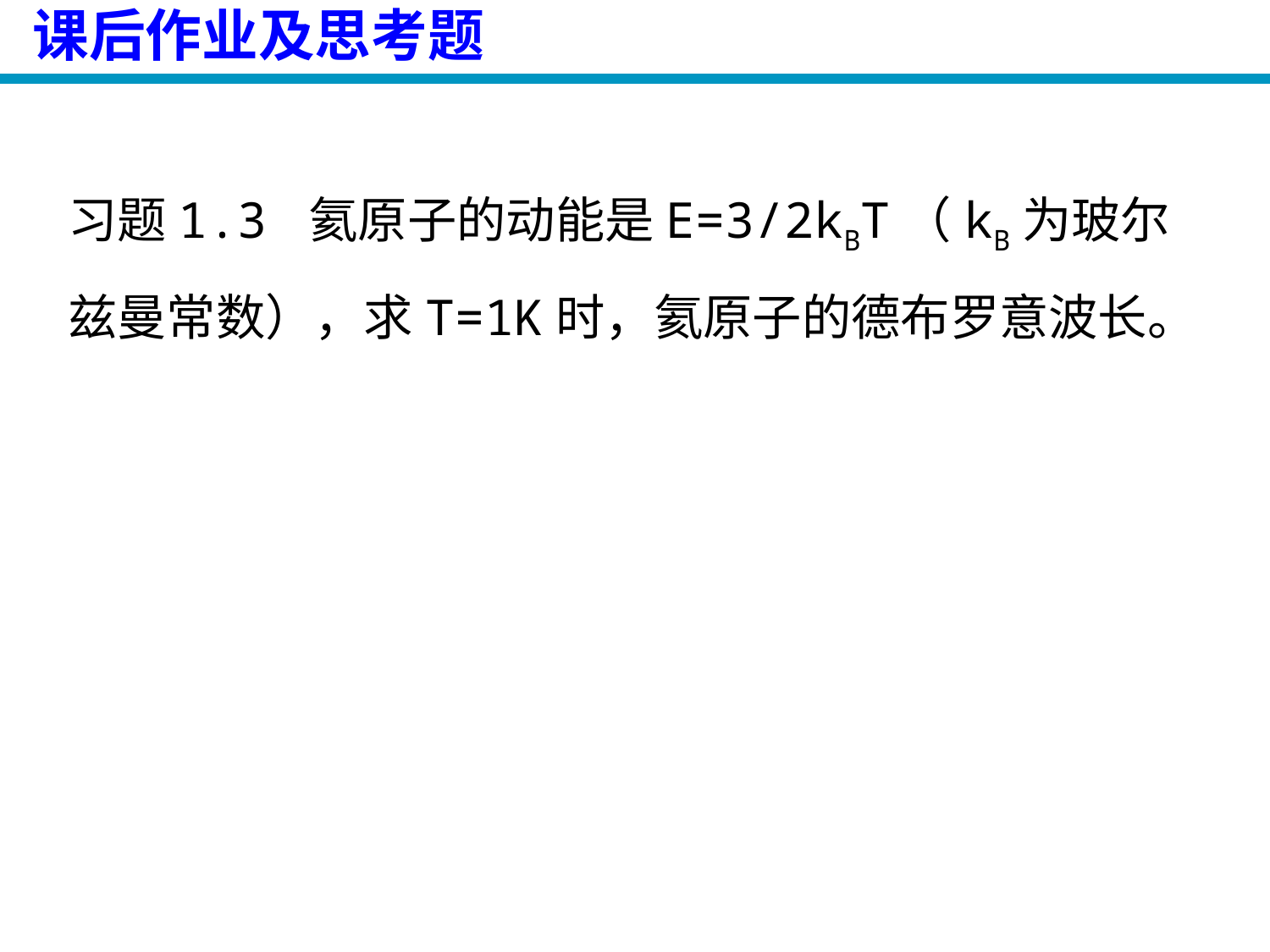

# 课后作业及思考题
习题1.3 氦原子的动能是E=3/2kBT（kB为玻尔兹曼常数），求T=1K时，氦原子的德布罗意波长。